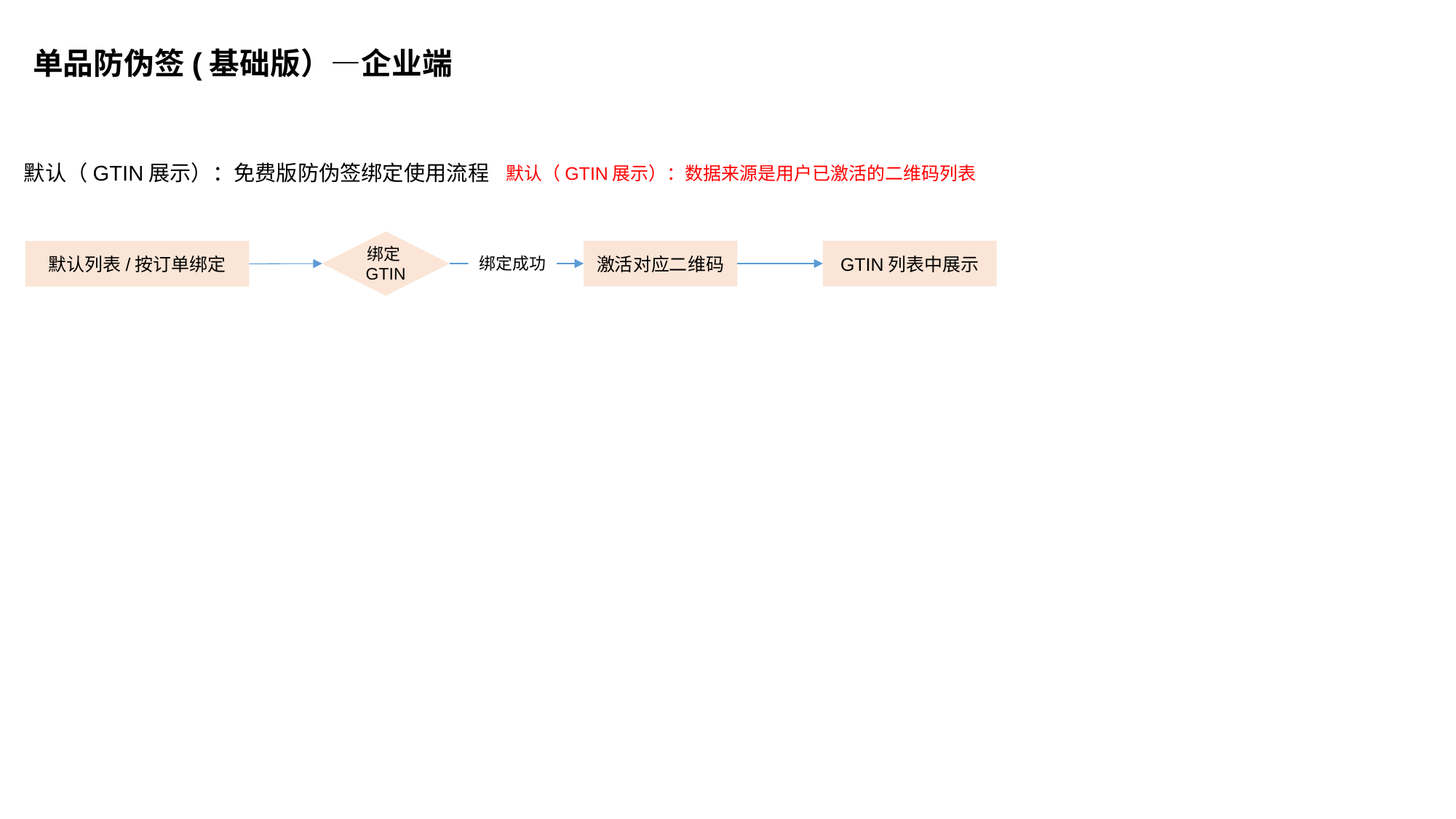

单品防伪签(基础版）—企业端
默认（GTIN展示）：免费版防伪签绑定使用流程
默认（GTIN展示）：数据来源是用户已激活的二维码列表
绑定GTIN
激活对应二维码
GTIN列表中展示
默认列表/按订单绑定
绑定成功